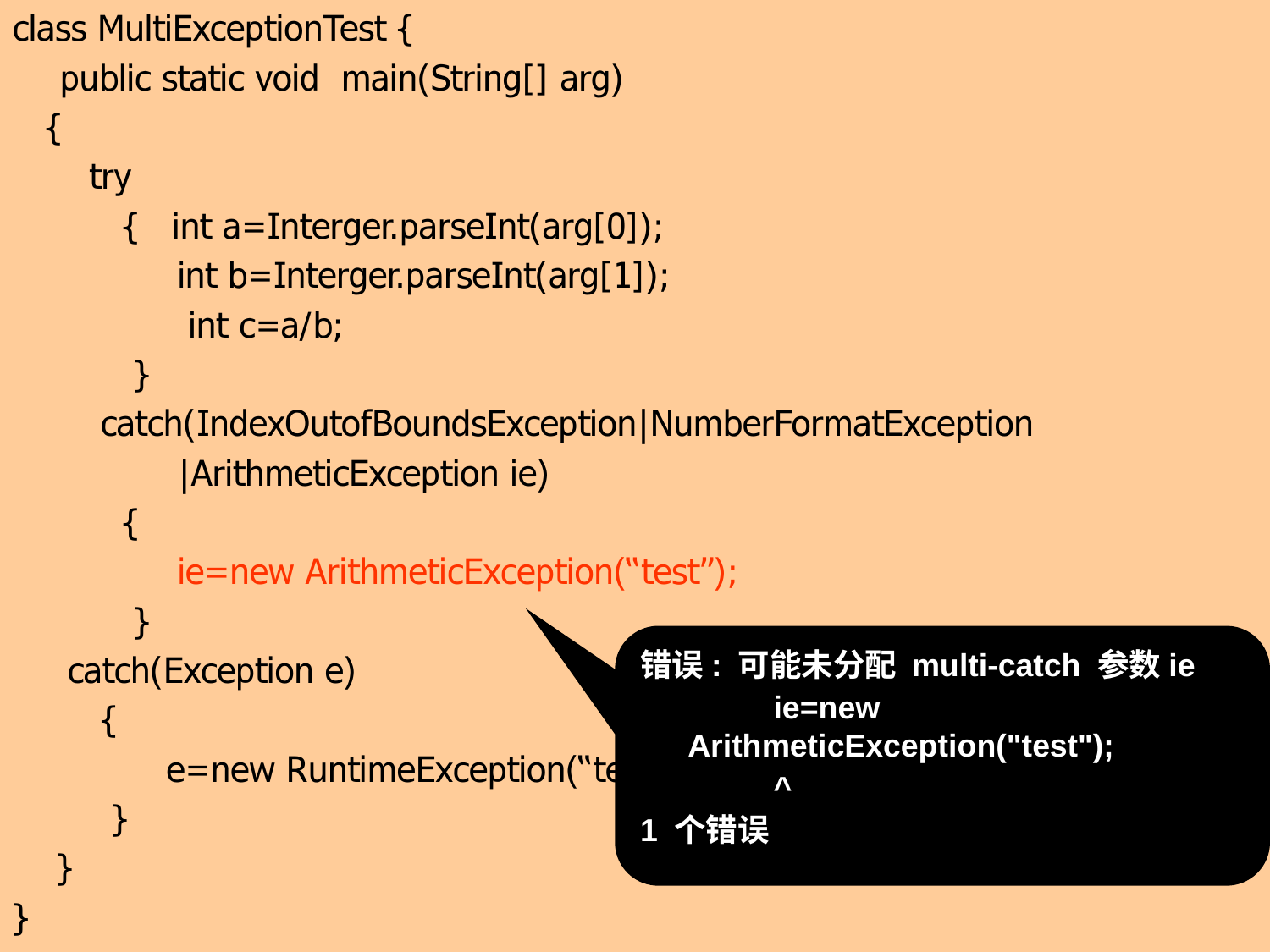

class MultiExceptionTest {
	public static void  main(String[] arg)
   {
       try
          {   int a=Interger.parseInt(arg[0]);
               int b=Interger.parseInt(arg[1]);
                int c=a/b;
           }
        catch(IndexOutofBoundsException|NumberFormatException
               |ArithmeticException ie)
          {
               ie=new ArithmeticException(“test”);
           }
     catch(Exception e)
        {
              e=new RuntimeException(“test”);
         }
    }
}
# JDK7.0新特性（1）
多异常捕获
多种异常使用’|’分割
异常变量有隐式的final修饰
错误: 可能未分配 multi-catch 参数ie
               ie=new ArithmeticException("test");
               ^
1 个错误
84